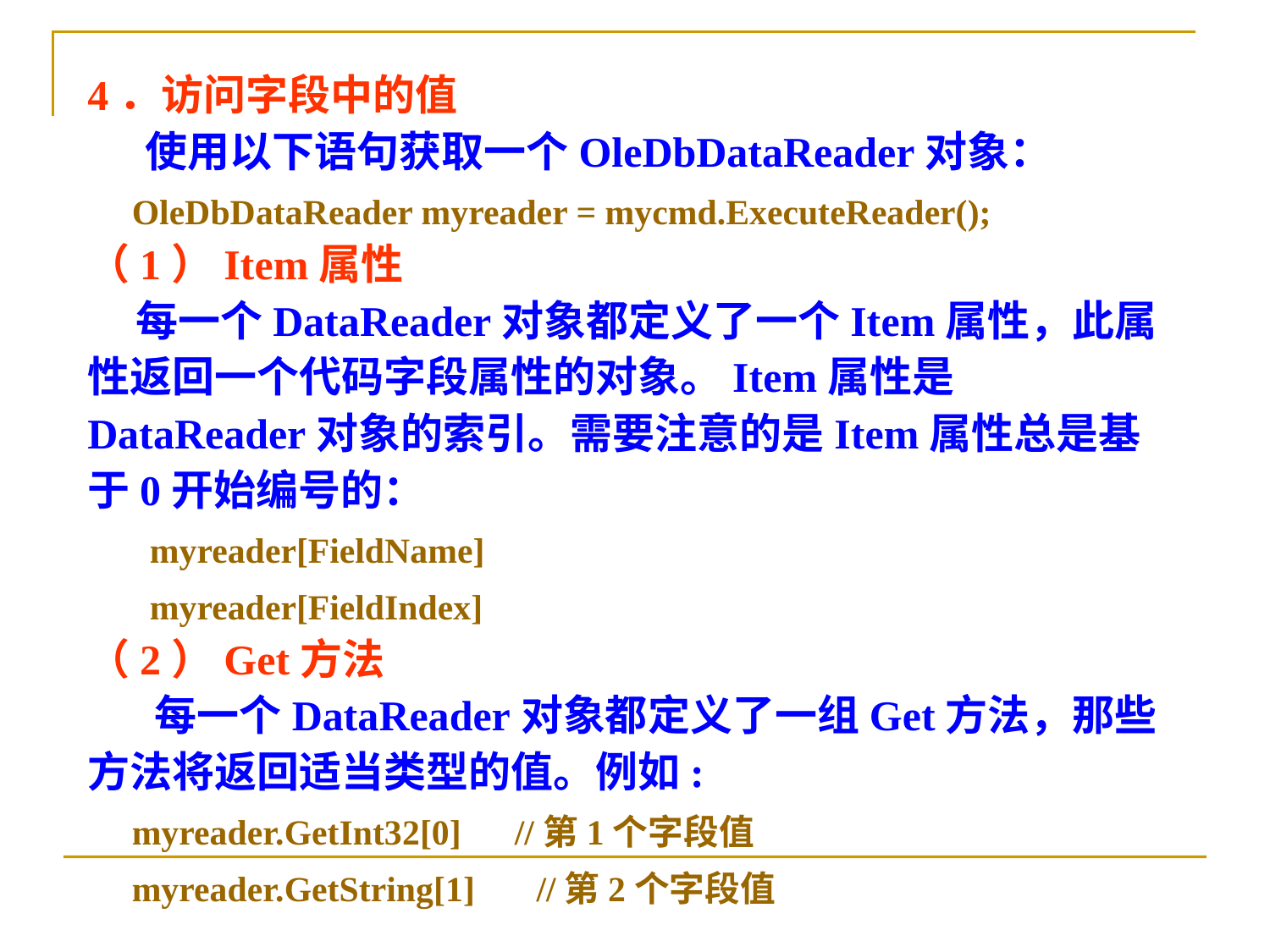

4．访问字段中的值
     使用以下语句获取一个OleDbDataReader对象：
     OleDbDataReader myreader = mycmd.ExecuteReader();
（1）Item属性
    每一个DataReader对象都定义了一个Item属性，此属性返回一个代码字段属性的对象。Item属性是DataReader对象的索引。需要注意的是Item属性总是基于0开始编号的：
       myreader[FieldName]
       myreader[FieldIndex]
（2）Get方法
      每一个DataReader对象都定义了一组Get方法，那些方法将返回适当类型的值。例如:
     myreader.GetInt32[0]      //第1个字段值
     myreader.GetString[1] 　//第2个字段值